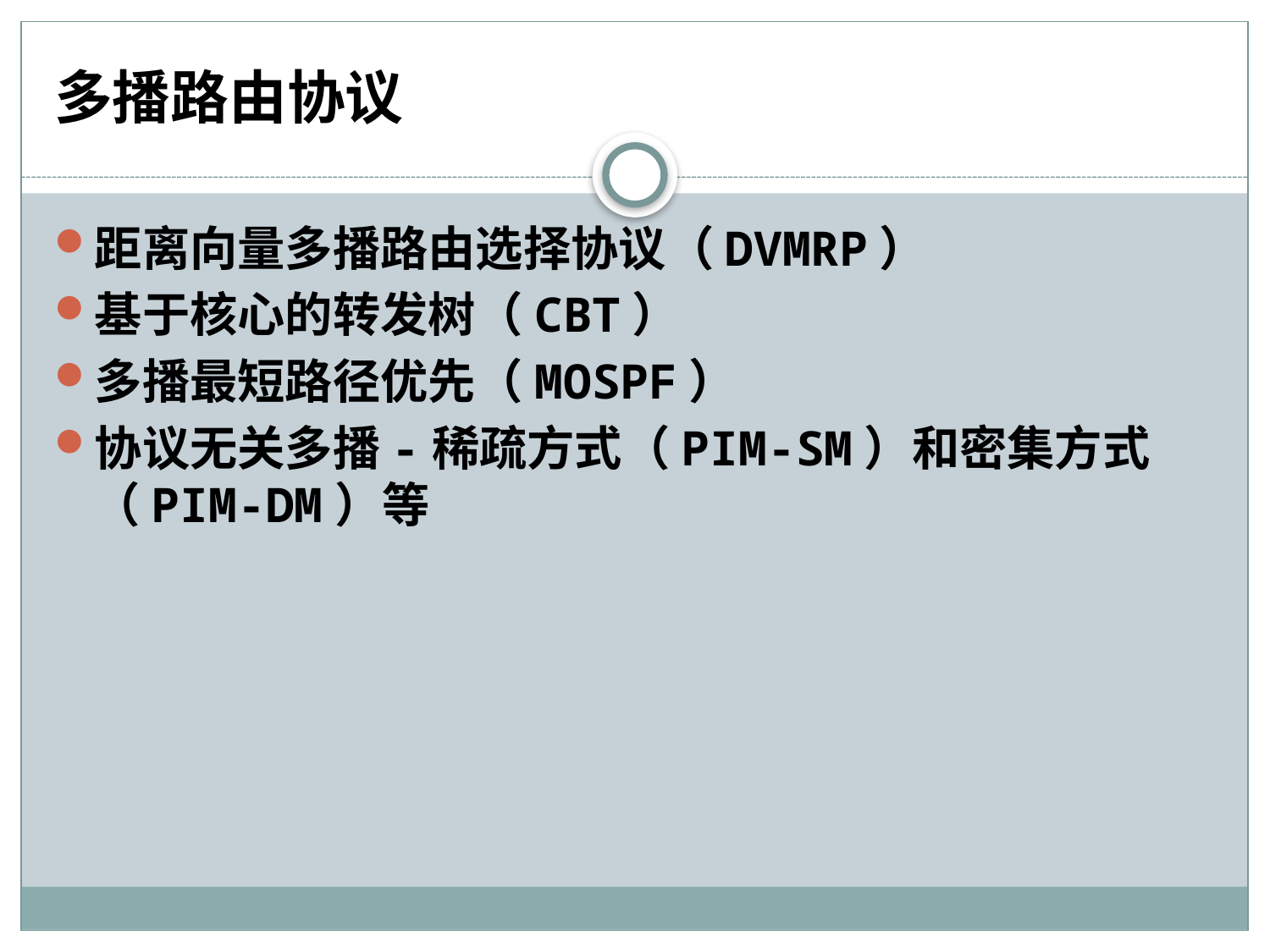

# 多播路由协议
距离向量多播路由选择协议（DVMRP）
基于核心的转发树（CBT）
多播最短路径优先（MOSPF）
协议无关多播-稀疏方式（PIM-SM）和密集方式（PIM-DM）等